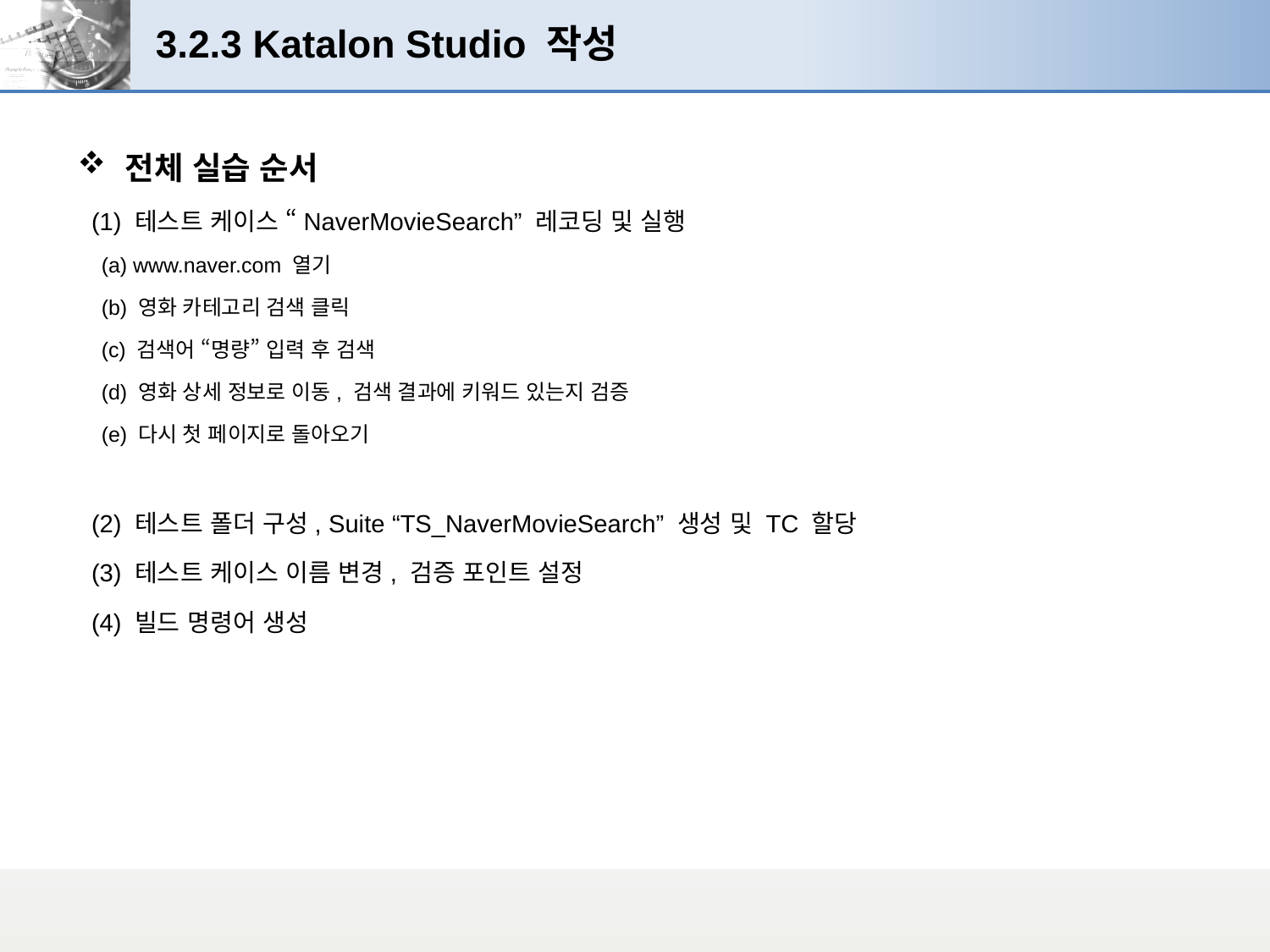

# 3.2.3 Katalon Studio 작성
전체 실습 순서
  (1) 테스트 케이스 “NaverMovieSearch” 레코딩 및 실행
    (a) www.naver.com 열기
    (b) 영화 카테고리 검색 클릭
    (c) 검색어 “명량” 입력 후 검색
    (d) 영화 상세 정보로 이동, 검색 결과에 키워드 있는지 검증
    (e) 다시 첫 페이지로 돌아오기

  (2) 테스트 폴더 구성, Suite “TS_NaverMovieSearch” 생성 및 TC 할당
  (3) 테스트 케이스 이름 변경, 검증 포인트 설정
  (4) 빌드 명령어 생성